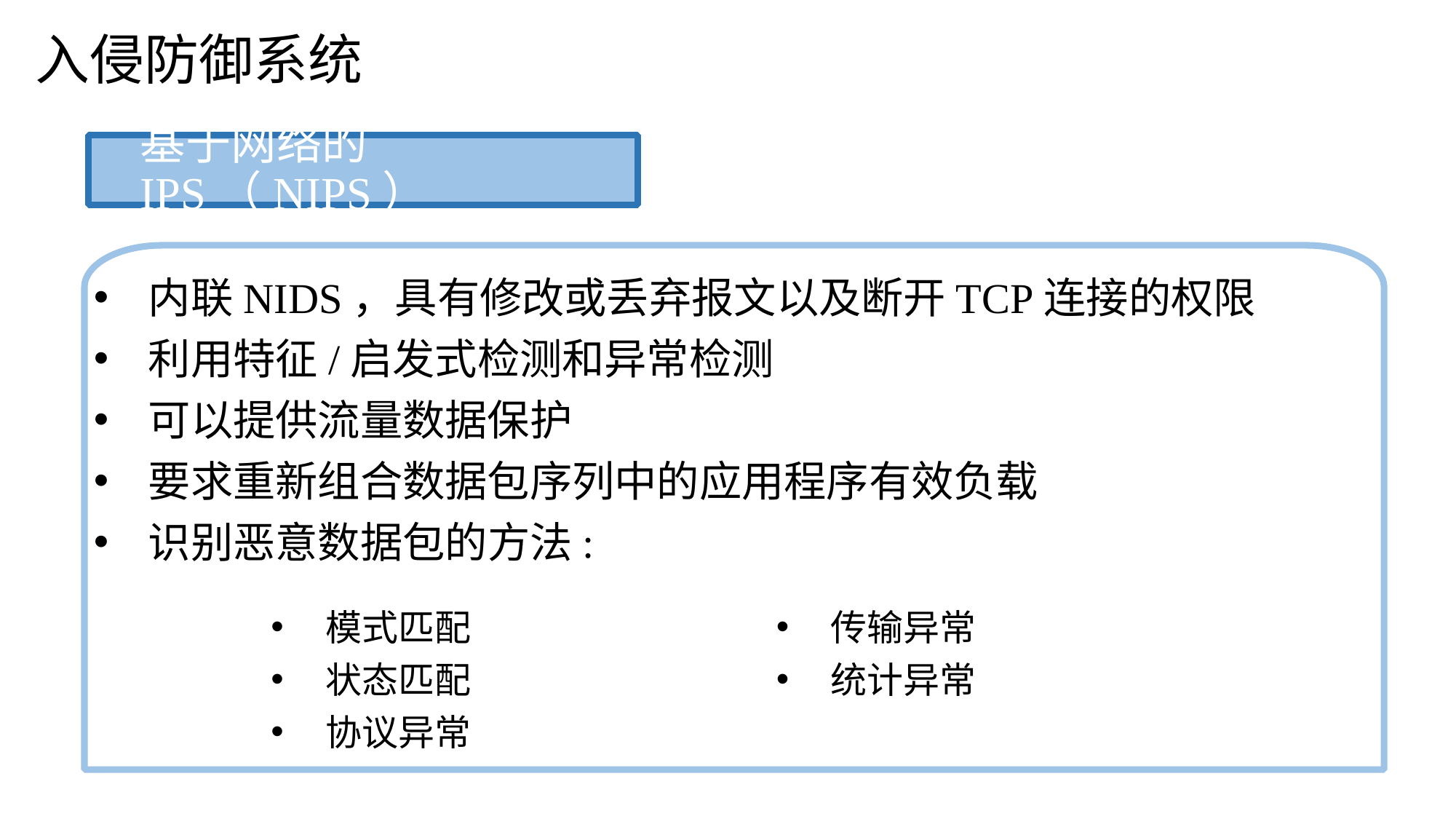

入侵防御系统

基于网络的IPS（NIPS）
内联NIDS，具有修改或丢弃报文以及断开TCP连接的权限
利用特征/启发式检测和异常检测
可以提供流量数据保护
要求重新组合数据包序列中的应用程序有效负载
识别恶意数据包的方法:

模式匹配
状态匹配
协议异常
传输异常
统计异常